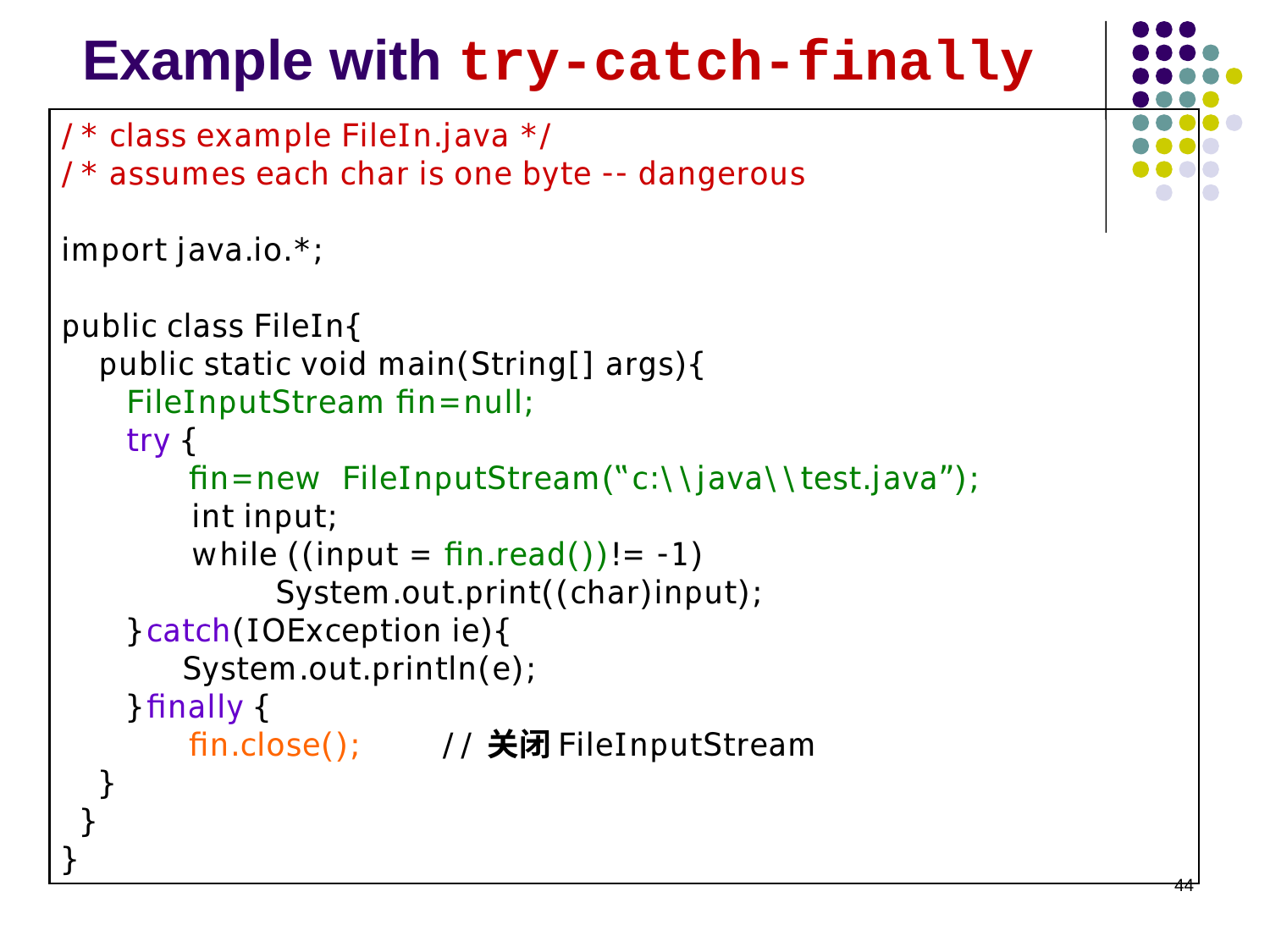

# Example with try-catch-finally
/* class example FileIn.java */
/* assumes each char is one byte -- dangerous

import java.io.*;

public class FileIn{
    public static void main(String[] args){
       FileInputStream fin=null;
       try {
	fin=new  FileInputStream(“c:\\java\\test.java”);
              int input;
              while ((input = fin.read())!= -1)
                       System.out.print((char)input);
       }catch(IOException ie){
             System.out.println(e);
       }finally {
	fin.close();	//关闭FileInputStream
    }
  }
}
44